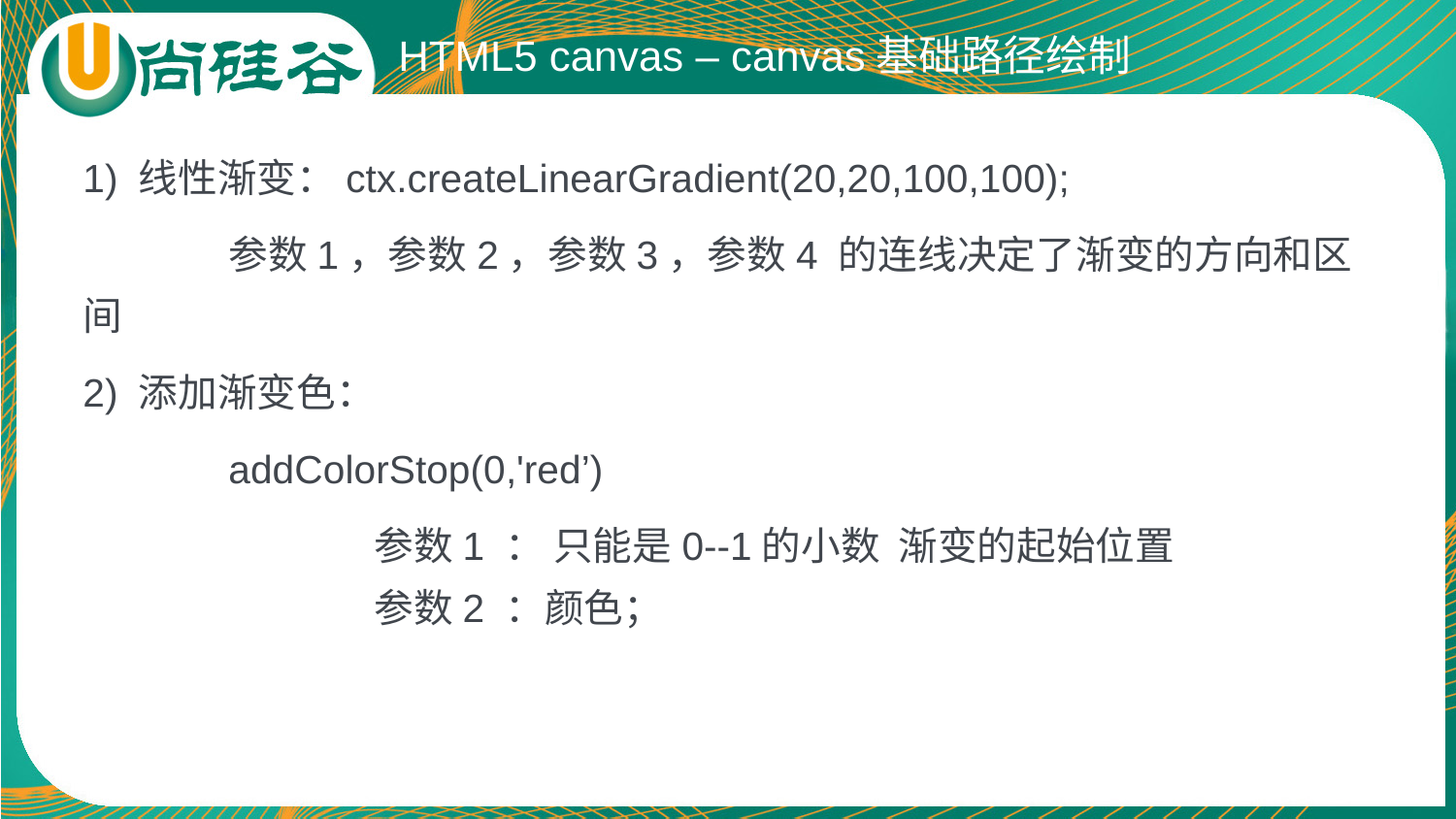

# HTML5 canvas – canvas基础路径绘制
1) 线性渐变：ctx.createLinearGradient(20,20,100,100);
	参数1，参数2，参数3，参数4 的连线决定了渐变的方向和区间
2) 添加渐变色：
	addColorStop(0,'red’)
		参数1 ： 只能是0--1的小数  渐变的起始位置
		参数2 ：颜色；